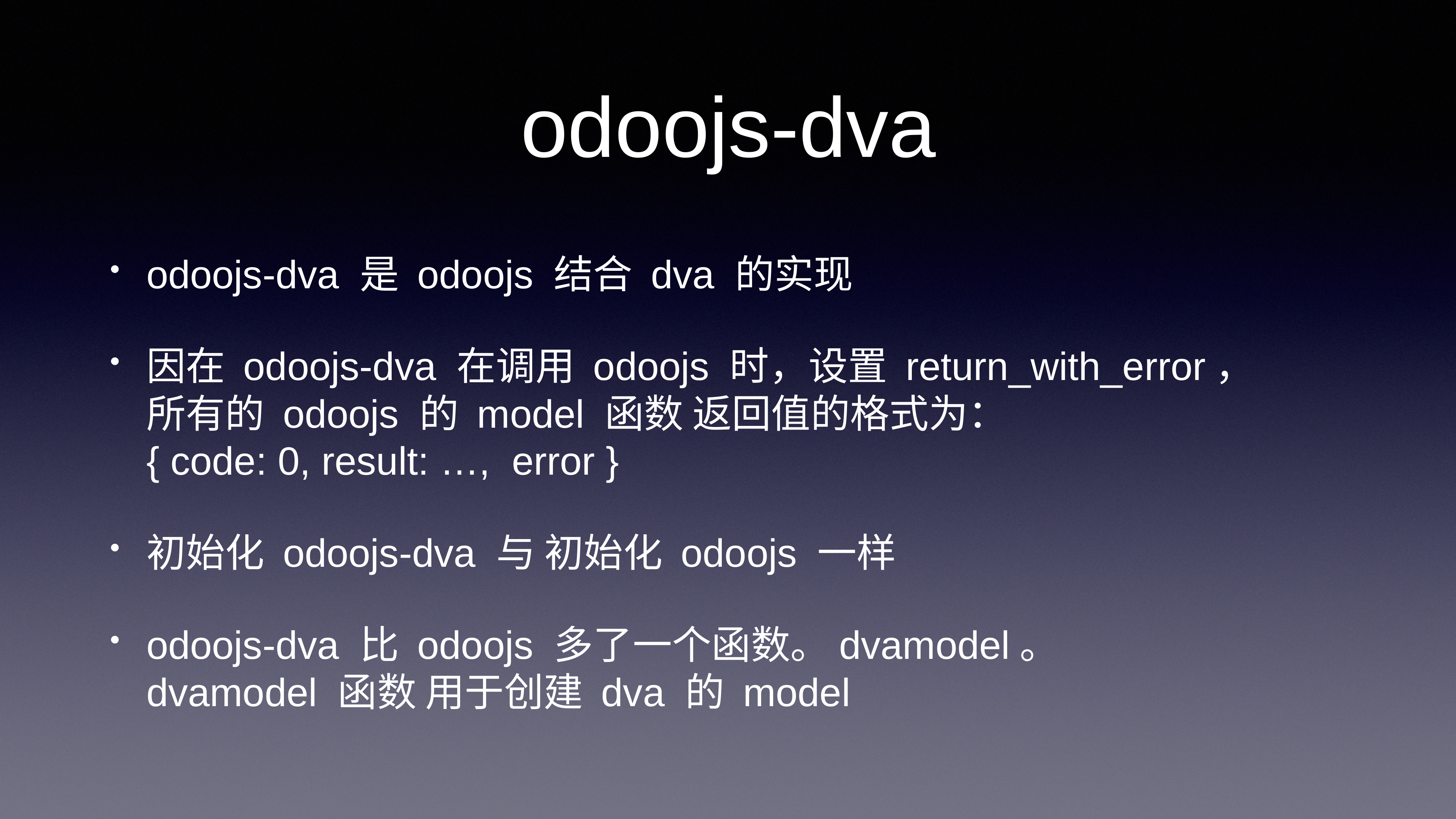

# odoojs-dva
odoojs-dva 是 odoojs 结合 dva 的实现
因在 odoojs-dva 在调用 odoojs 时，设置 return_with_error，
所有的 odoojs 的 model 函数 返回值的格式为：
{ code: 0, result: …,  error }
初始化 odoojs-dva 与 初始化 odoojs 一样
odoojs-dva 比 odoojs 多了一个函数。dvamodel。
dvamodel 函数 用于创建 dva 的 model